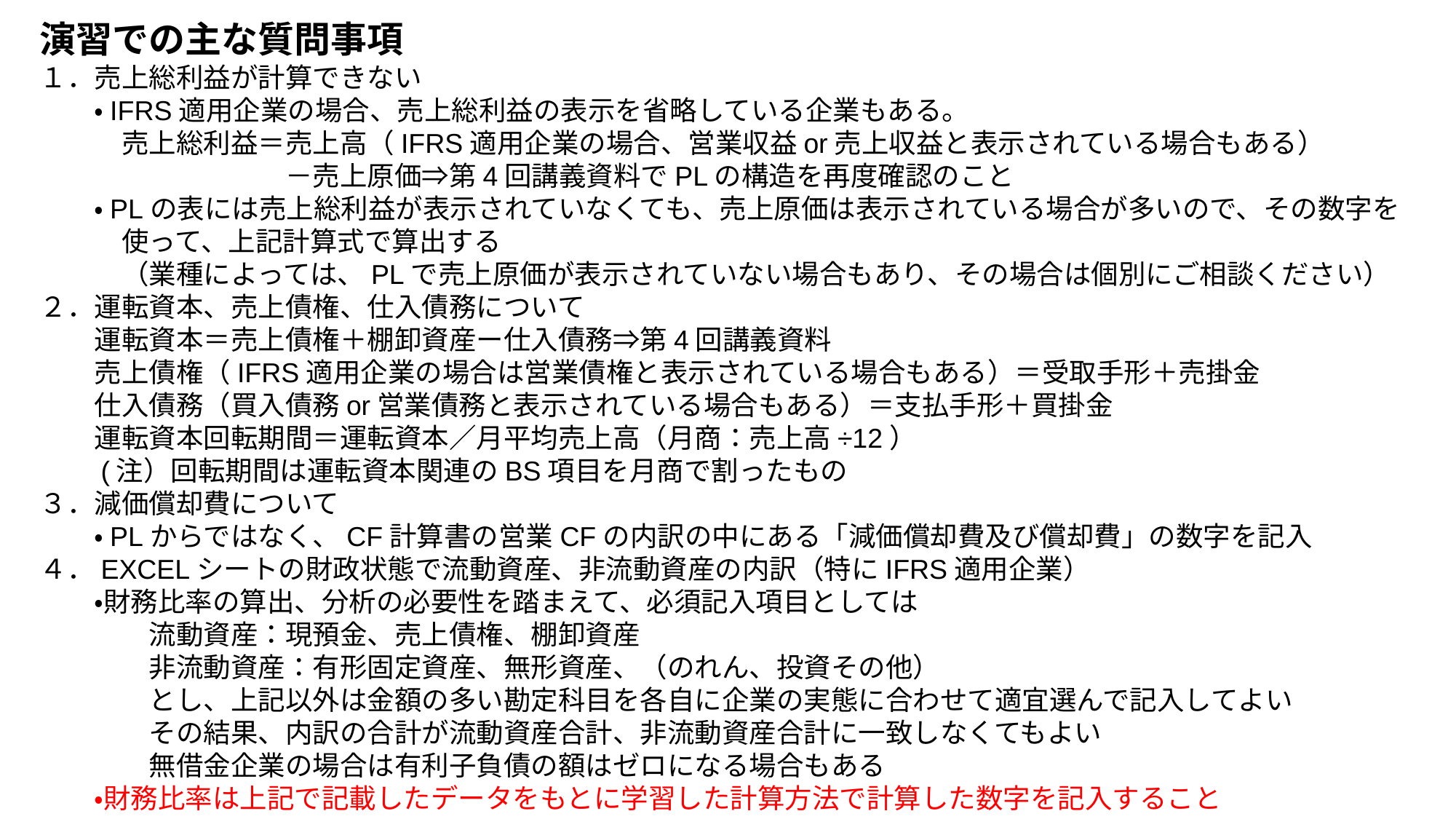

演習での主な質問事項
１．売上総利益が計算できない
　　・IFRS適用企業の場合、売上総利益の表示を省略している企業もある。
　　　売上総利益＝売上高（IFRS適用企業の場合、営業収益or売上収益と表示されている場合もある）
　　　　　　　　　－売上原価⇒第4回講義資料でPLの構造を再度確認のこと
　　・PLの表には売上総利益が表示されていなくても、売上原価は表示されている場合が多いので、その数字を
　　　使って、上記計算式で算出する
　　　（業種によっては、PLで売上原価が表示されていない場合もあり、その場合は個別にご相談ください）
２．運転資本、売上債権、仕入債務について
　　運転資本＝売上債権＋棚卸資産ー仕入債務⇒第4回講義資料
　　売上債権（IFRS適用企業の場合は営業債権と表示されている場合もある）＝受取手形＋売掛金
　　仕入債務（買入債務or営業債務と表示されている場合もある）＝支払手形＋買掛金
　　運転資本回転期間＝運転資本／月平均売上高（月商：売上高÷12）
　　(注）回転期間は運転資本関連のBS項目を月商で割ったもの
３．減価償却費について
　　・PLからではなく、CF計算書の営業CFの内訳の中にある「減価償却費及び償却費」の数字を記入
４．EXCELシートの財政状態で流動資産、非流動資産の内訳（特にIFRS適用企業）
　　・財務比率の算出、分析の必要性を踏まえて、必須記入項目としては
　　　　流動資産：現預金、売上債権、棚卸資産
　　　　非流動資産：有形固定資産、無形資産、（のれん、投資その他）
　　　　とし、上記以外は金額の多い勘定科目を各自に企業の実態に合わせて適宜選んで記入してよい
　　　　その結果、内訳の合計が流動資産合計、非流動資産合計に一致しなくてもよい
　　　　無借金企業の場合は有利子負債の額はゼロになる場合もある
　　・財務比率は上記で記載したデータをもとに学習した計算方法で計算した数字を記入すること